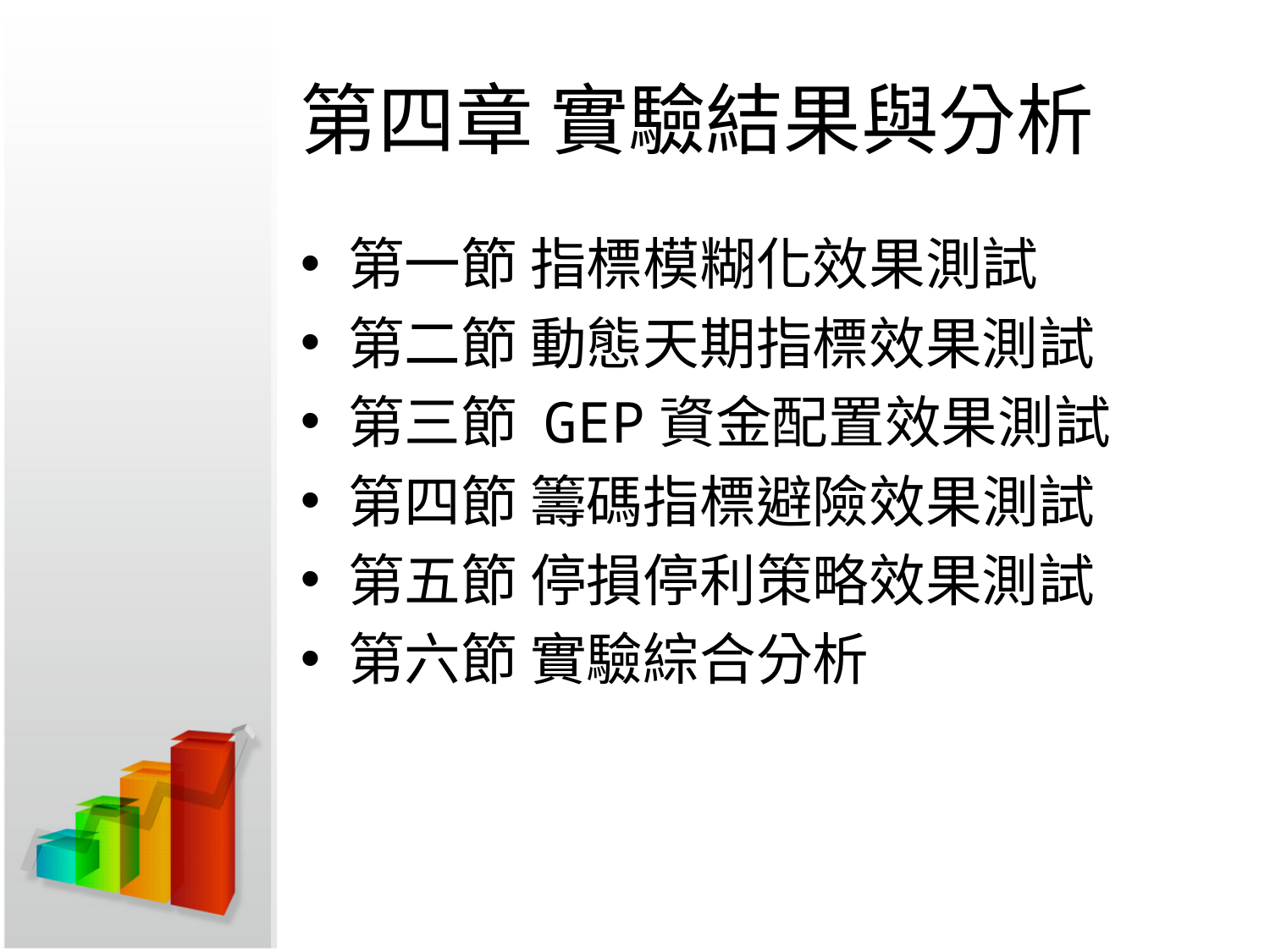

# 第四章 實驗結果與分析
第一節 指標模糊化效果測試
第二節 動態天期指標效果測試
第三節 GEP資金配置效果測試
第四節 籌碼指標避險效果測試
第五節 停損停利策略效果測試
第六節 實驗綜合分析